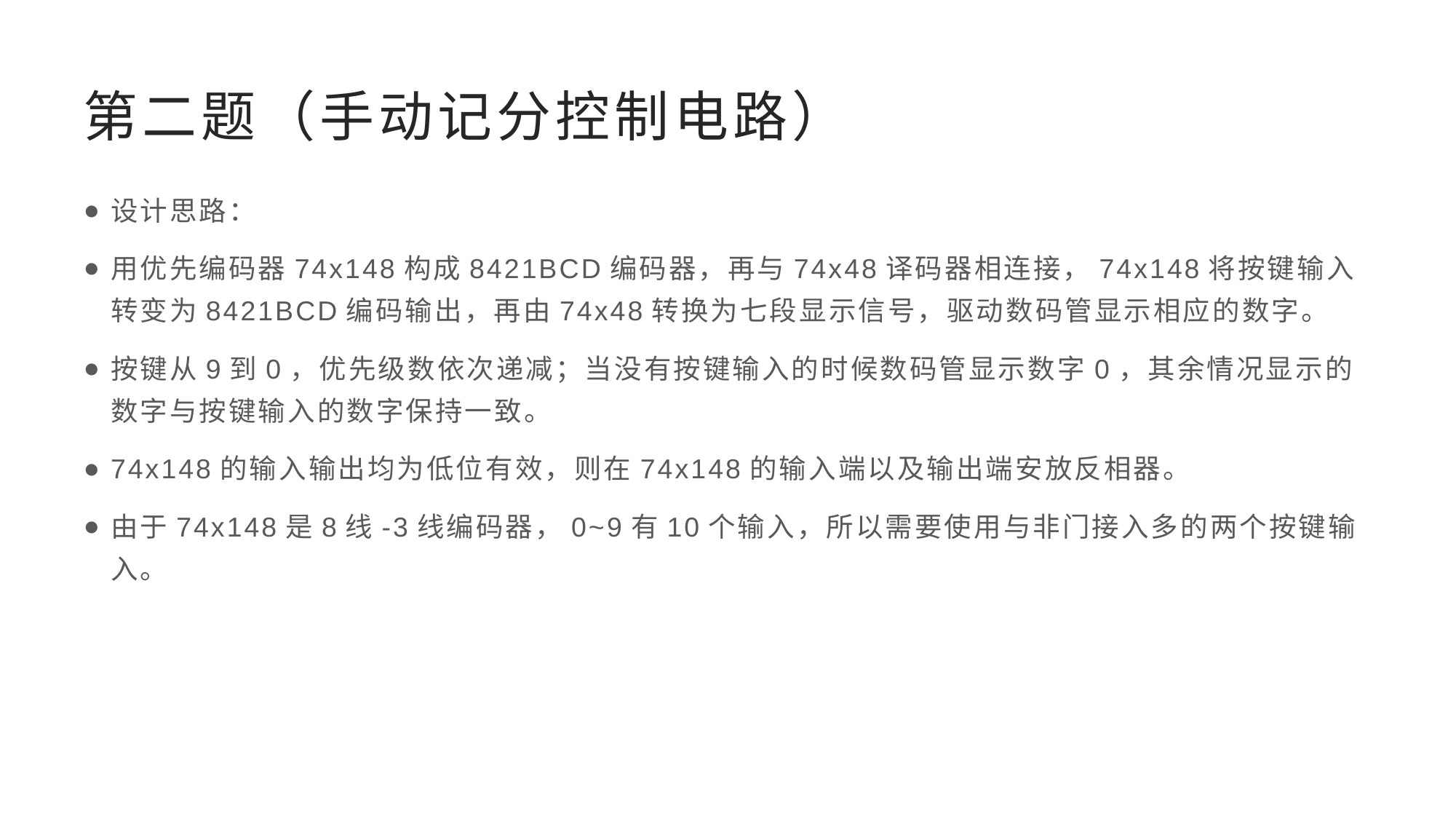

# 第二题（手动记分控制电路）
设计思路：
用优先编码器74x148构成8421BCD编码器，再与74x48译码器相连接，74x148将按键输入转变为8421BCD编码输出，再由74x48转换为七段显示信号，驱动数码管显示相应的数字。
按键从9到0，优先级数依次递减；当没有按键输入的时候数码管显示数字0，其余情况显示的数字与按键输入的数字保持一致。
74x148的输入输出均为低位有效，则在74x148的输入端以及输出端安放反相器。
由于74x148是8线-3线编码器，0~9有10个输入，所以需要使用与非门接入多的两个按键输入。